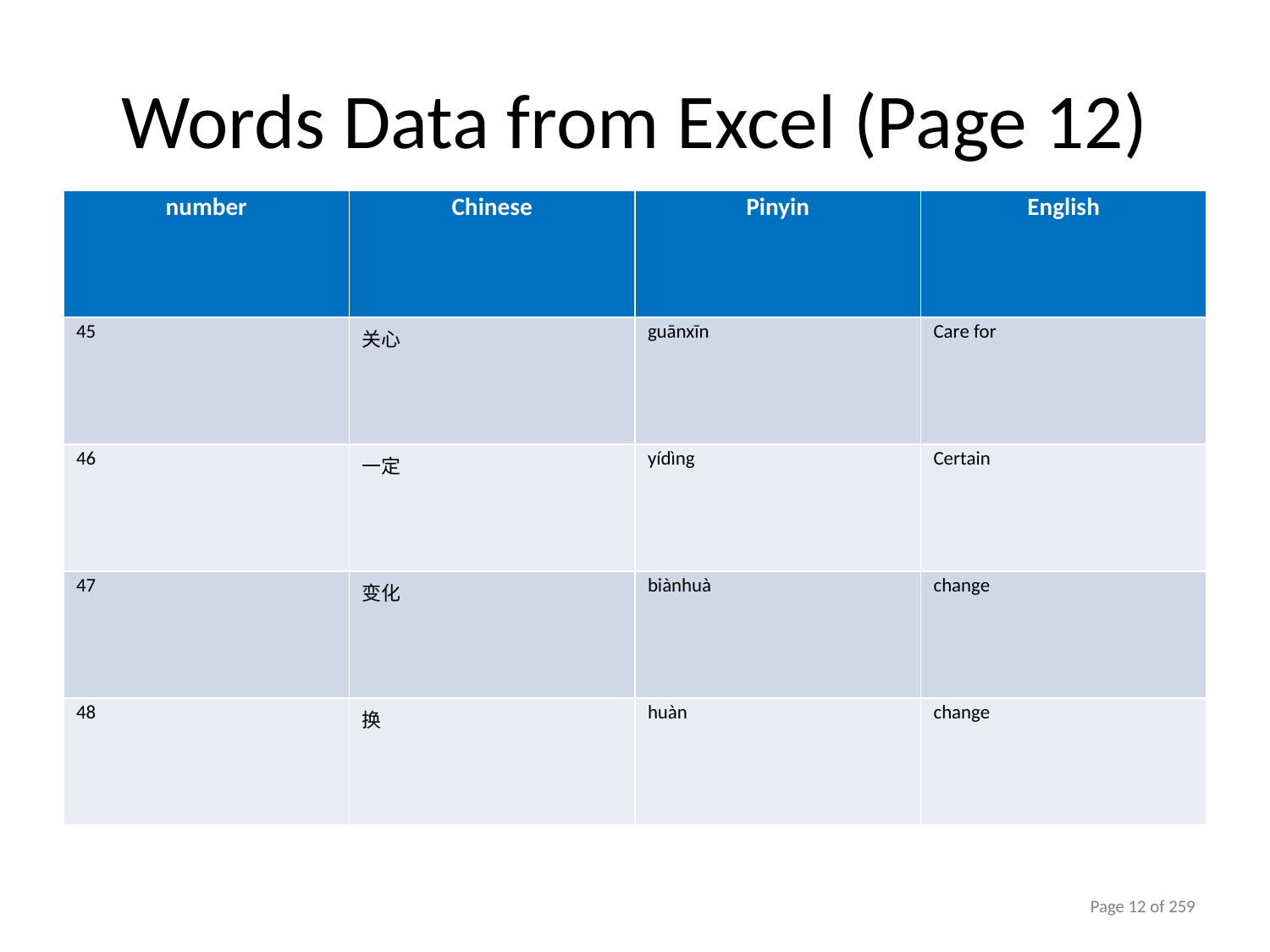

# Words Data from Excel (Page 12)
| number | Chinese | Pinyin | English |
| --- | --- | --- | --- |
| 45 | 关心 | guānxīn | Care for |
| 46 | 一定 | yídìng | Certain |
| 47 | 变化 | biànhuà | change |
| 48 | 换 | huàn | change |

Page 12 of 259